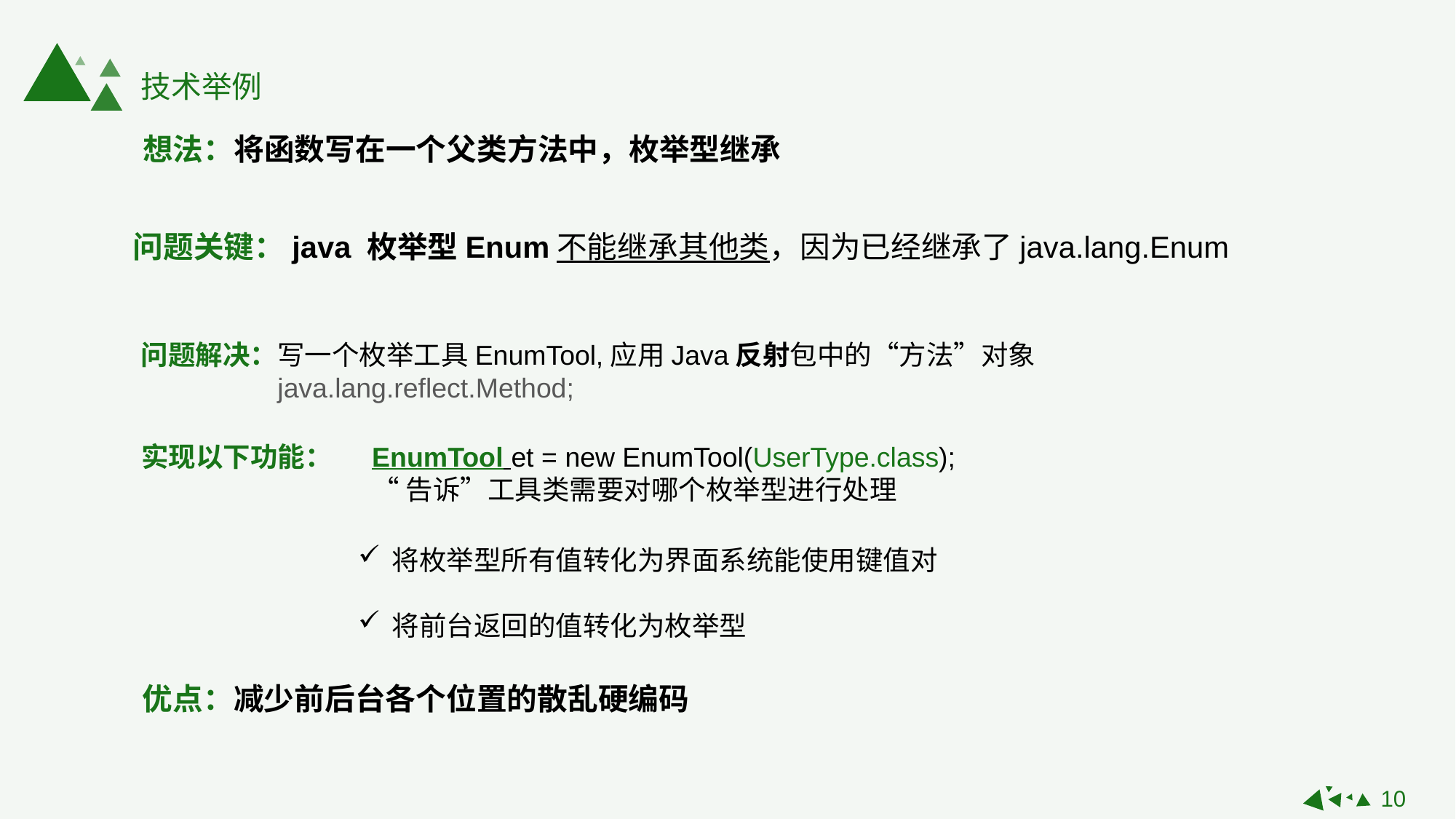

技术举例

想法：将函数写在一个父类方法中，枚举型继承
问题关键：java 枚举型Enum不能继承其他类，因为已经继承了java.lang.Enum
问题解决：
写一个枚举工具EnumTool,应用Java反射包中的“方法”对象
java.lang.reflect.Method;
实现以下功能：
EnumTool et = new EnumTool(UserType.class);
“告诉”工具类需要对哪个枚举型进行处理
将枚举型所有值转化为界面系统能使用键值对

将前台返回的值转化为枚举型
优点：减少前后台各个位置的散乱硬编码
10